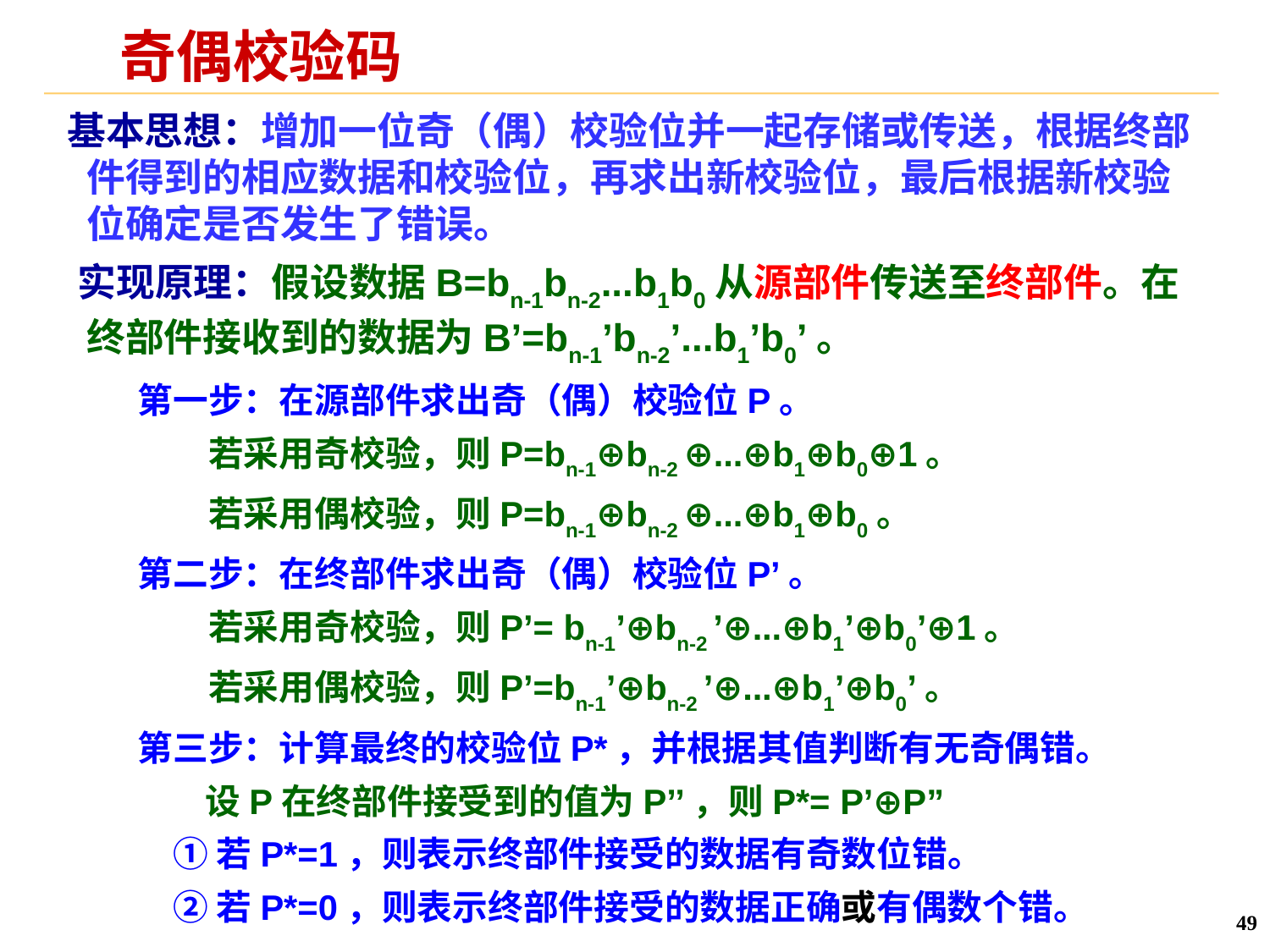

# 奇偶校验码
　基本思想：增加一位奇（偶）校验位并一起存储或传送，根据终部件得到的相应数据和校验位，再求出新校验位，最后根据新校验位确定是否发生了错误。
　实现原理：假设数据B=bn-1bn-2...b1b0从源部件传送至终部件。在终部件接收到的数据为B’=bn-1’bn-2’...b1’b0’。
　第一步：在源部件求出奇（偶）校验位P。
　　　若采用奇校验，则P=bn-1⊕bn-2 ⊕...⊕b1⊕b0⊕1。
　　　若采用偶校验，则P=bn-1⊕bn-2 ⊕...⊕b1⊕b0。
　第二步：在终部件求出奇（偶）校验位P’。
　　　若采用奇校验，则P’= bn-1’⊕bn-2 ’⊕...⊕b1’⊕b0’⊕1。
　　　若采用偶校验，则P’=bn-1’⊕bn-2 ’⊕...⊕b1’⊕b0’。
　第三步：计算最终的校验位P*，并根据其值判断有无奇偶错。
　　    设P在终部件接受到的值为P’’，则P*= P’⊕P”
　　① 若P*=1，则表示终部件接受的数据有奇数位错。
　　② 若P*=0，则表示终部件接受的数据正确或有偶数个错。
49